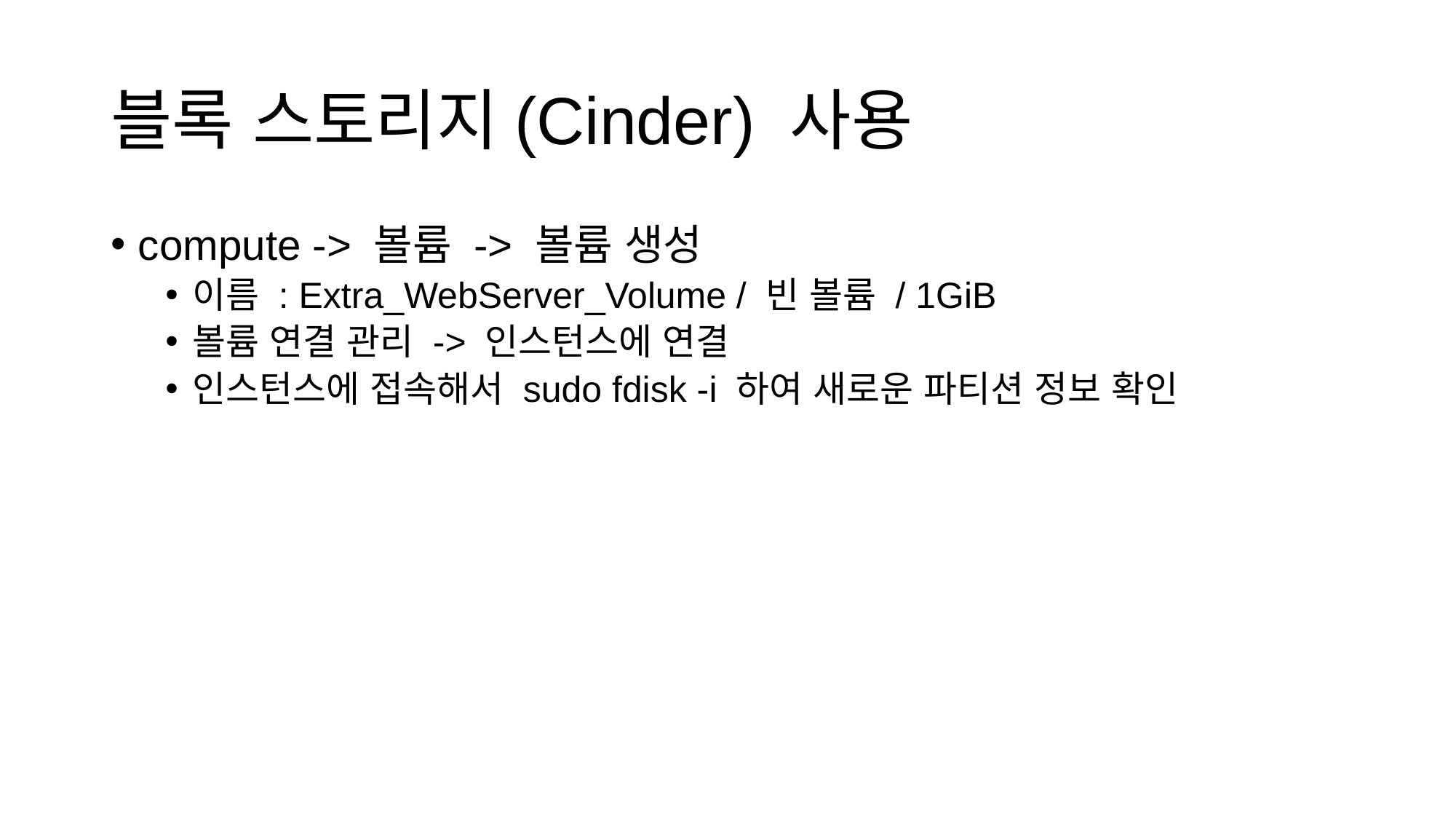

# 블록 스토리지(Cinder) 사용
compute -> 볼륨 -> 볼륨 생성
이름 : Extra_WebServer_Volume / 빈 볼륨 / 1GiB
볼륨 연결 관리 -> 인스턴스에 연결
인스턴스에 접속해서 sudo fdisk -i 하여 새로운 파티션 정보 확인